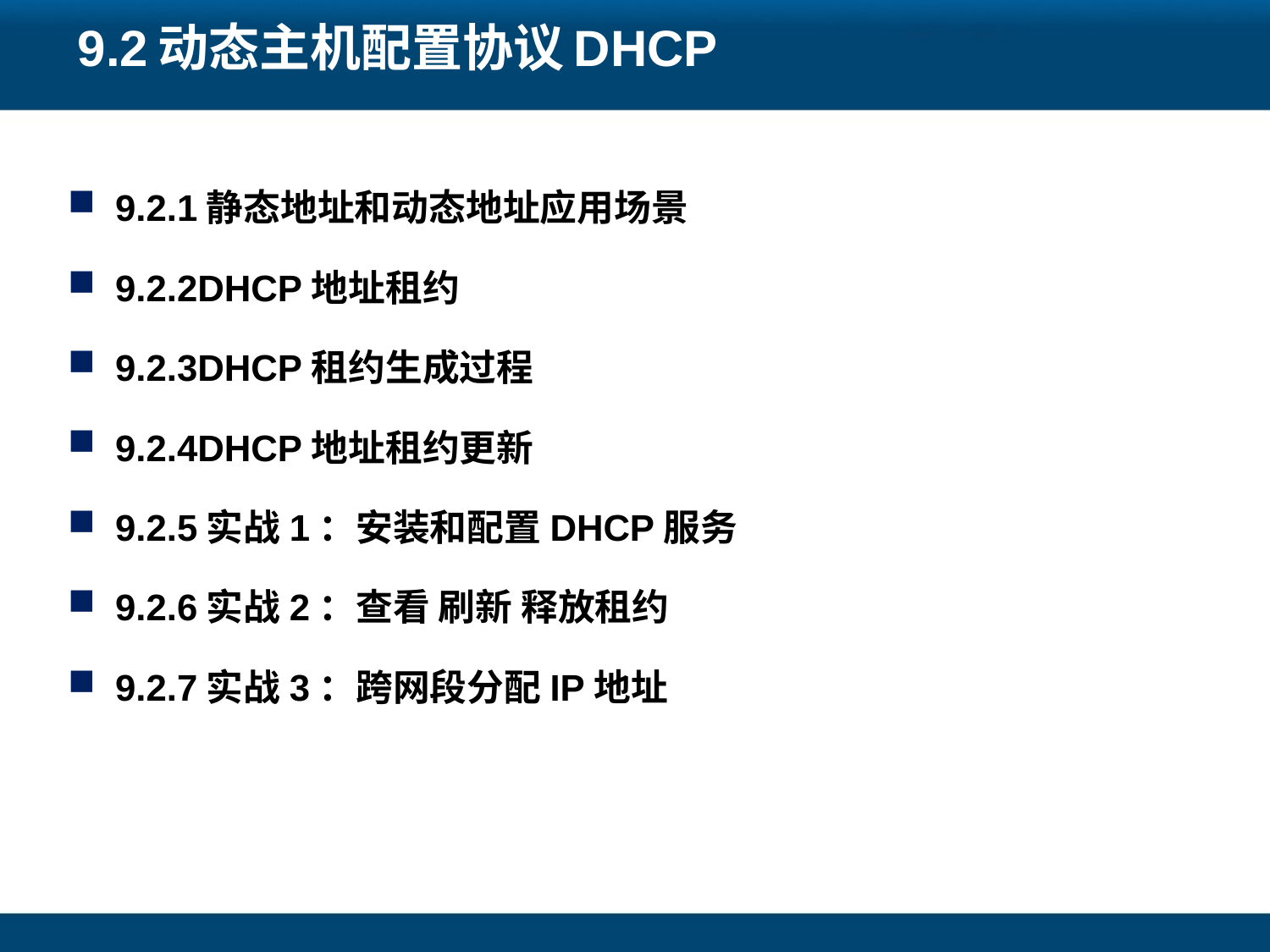

# 9.2动态主机配置协议DHCP
9.2.1静态地址和动态地址应用场景
9.2.2DHCP地址租约
9.2.3DHCP租约生成过程
9.2.4DHCP地址租约更新
9.2.5实战1：安装和配置DHCP服务
9.2.6实战2：查看 刷新 释放租约
9.2.7实战3：跨网段分配IP地址